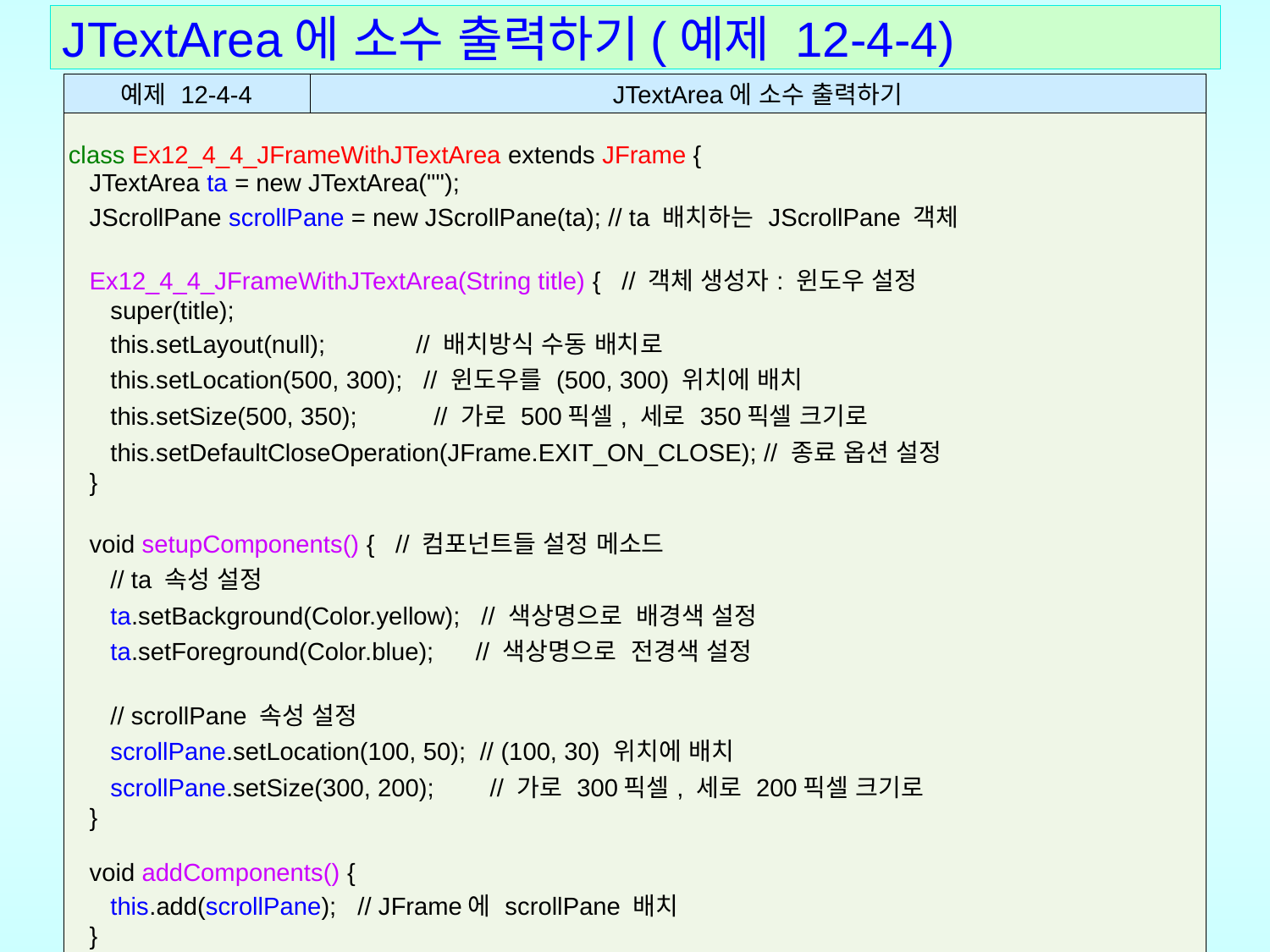

# JTextArea에 소수 출력하기(예제 12-4-4)
| 예제 12-4-4 | JTextArea에 소수 출력하기 |
| --- | --- |
| class Ex12\_4\_4\_JFrameWithJTextArea extends JFrame { JTextArea ta = new JTextArea(""); JScrollPane scrollPane = new JScrollPane(ta); // ta 배치하는 JScrollPane 객체 Ex12\_4\_4\_JFrameWithJTextArea(String title) { // 객체 생성자: 윈도우 설정 super(title); this.setLayout(null); // 배치방식 수동 배치로 this.setLocation(500, 300); // 윈도우를 (500, 300) 위치에 배치 this.setSize(500, 350); // 가로 500픽셀, 세로 350픽셀 크기로 this.setDefaultCloseOperation(JFrame.EXIT\_ON\_CLOSE); // 종료 옵션 설정 } void setupComponents() { // 컴포넌트들 설정 메소드 // ta 속성 설정 ta.setBackground(Color.yellow); // 색상명으로 배경색 설정 ta.setForeground(Color.blue); // 색상명으로 전경색 설정 // scrollPane 속성 설정 scrollPane.setLocation(100, 50); // (100, 30) 위치에 배치 scrollPane.setSize(300, 200); // 가로 300픽셀, 세로 200픽셀 크기로 } void addComponents() { this.add(scrollPane); // JFrame에 scrollPane 배치 } |  |